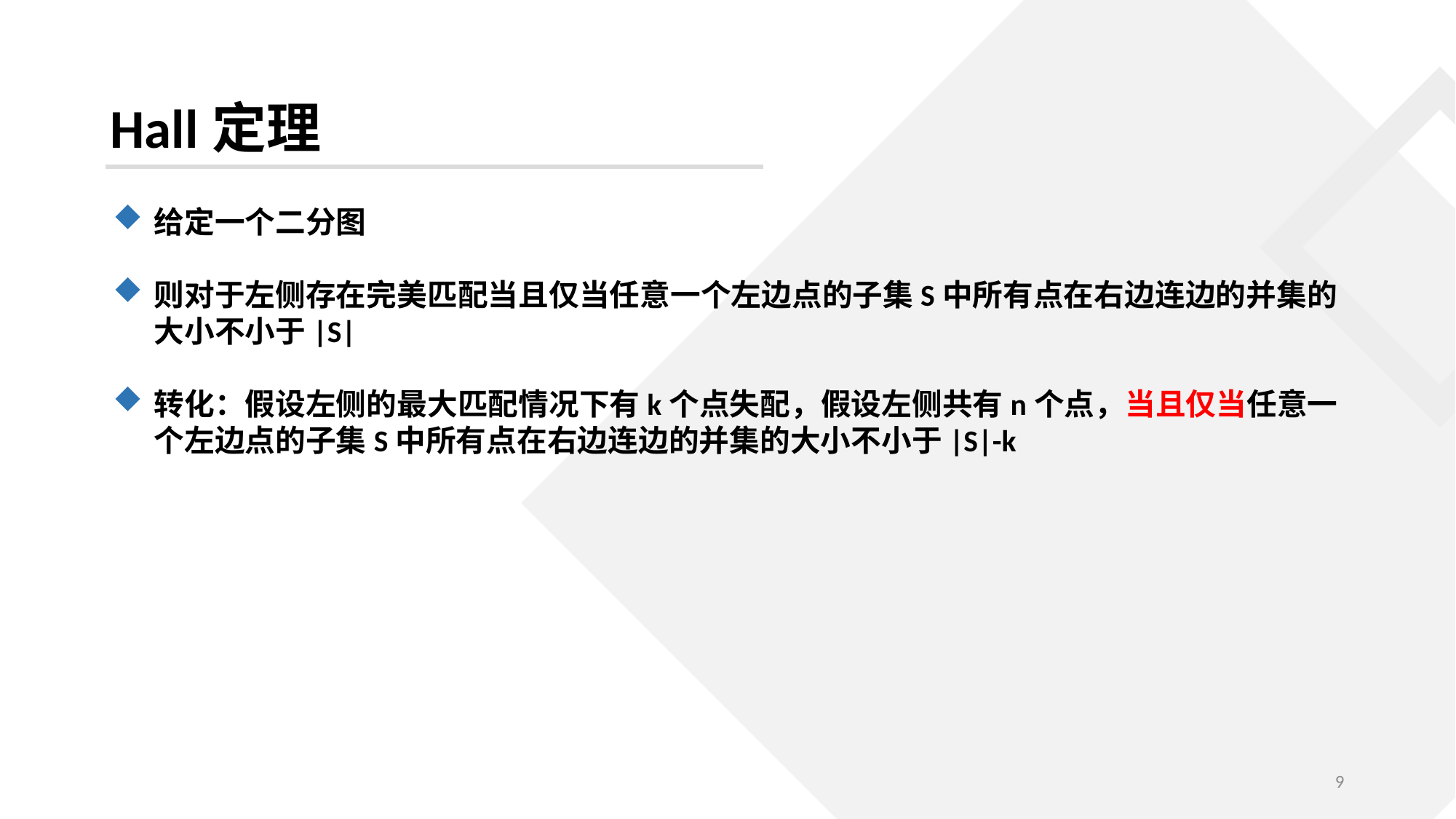

Hall定理
给定一个二分图

则对于左侧存在完美匹配当且仅当任意一个左边点的子集S中所有点在右边连边的并集的大小不小于|S|

转化：假设左侧的最大匹配情况下有k个点失配，假设左侧共有n个点，当且仅当任意一个左边点的子集S中所有点在右边连边的并集的大小不小于|S|-k
9